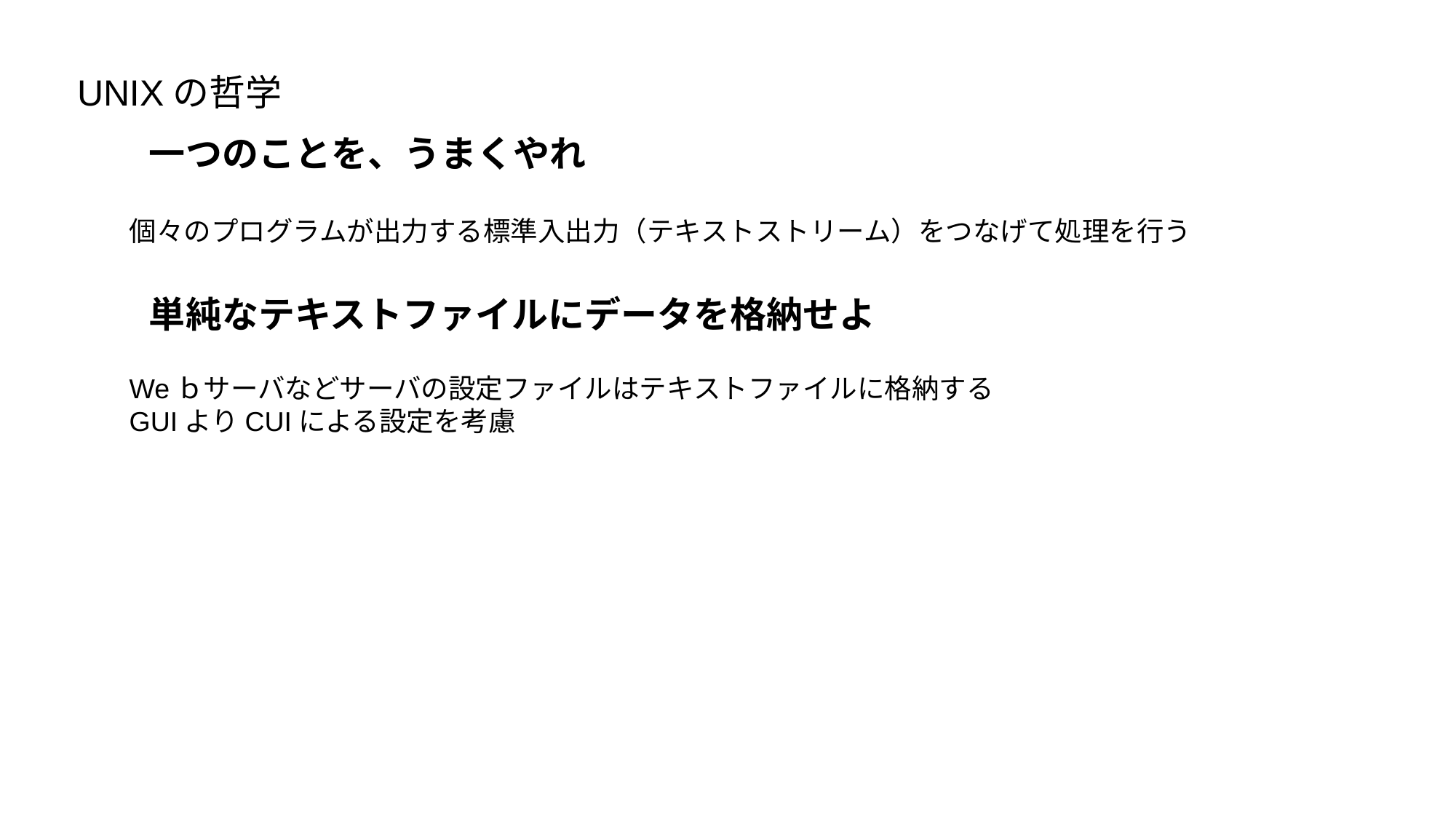

UNIXの哲学
一つのことを、うまくやれ
個々のプログラムが出力する標準入出力（テキストストリーム）をつなげて処理を行う
単純なテキストファイルにデータを格納せよ
Weｂサーバなどサーバの設定ファイルはテキストファイルに格納する
GUIよりCUIによる設定を考慮